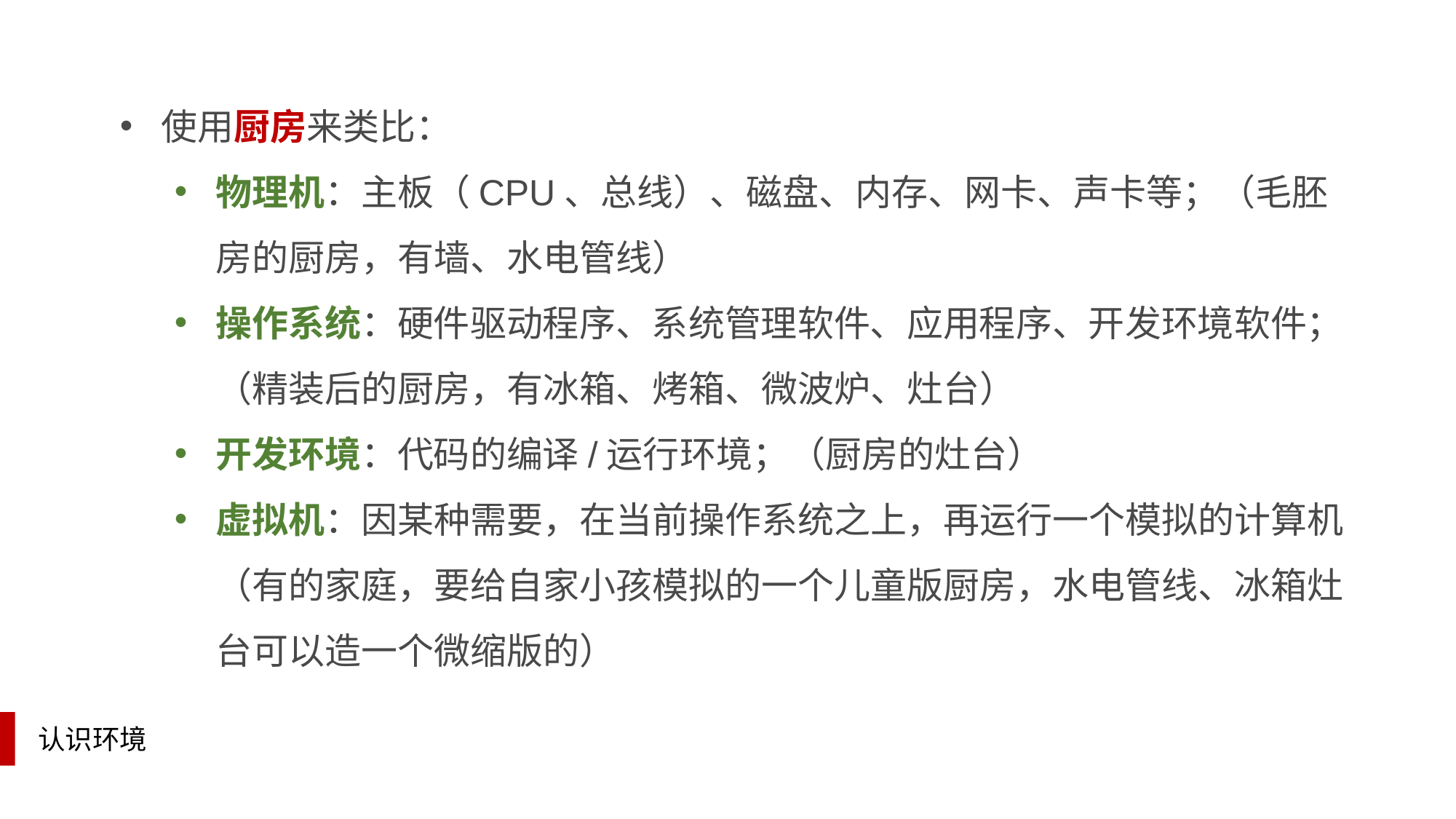

使用厨房来类比：
物理机：主板（CPU、总线）、磁盘、内存、网卡、声卡等；（毛胚房的厨房，有墙、水电管线）
操作系统：硬件驱动程序、系统管理软件、应用程序、开发环境软件；（精装后的厨房，有冰箱、烤箱、微波炉、灶台）
开发环境：代码的编译/运行环境；（厨房的灶台）
虚拟机：因某种需要，在当前操作系统之上，再运行一个模拟的计算机（有的家庭，要给自家小孩模拟的一个儿童版厨房，水电管线、冰箱灶台可以造一个微缩版的）

认识环境